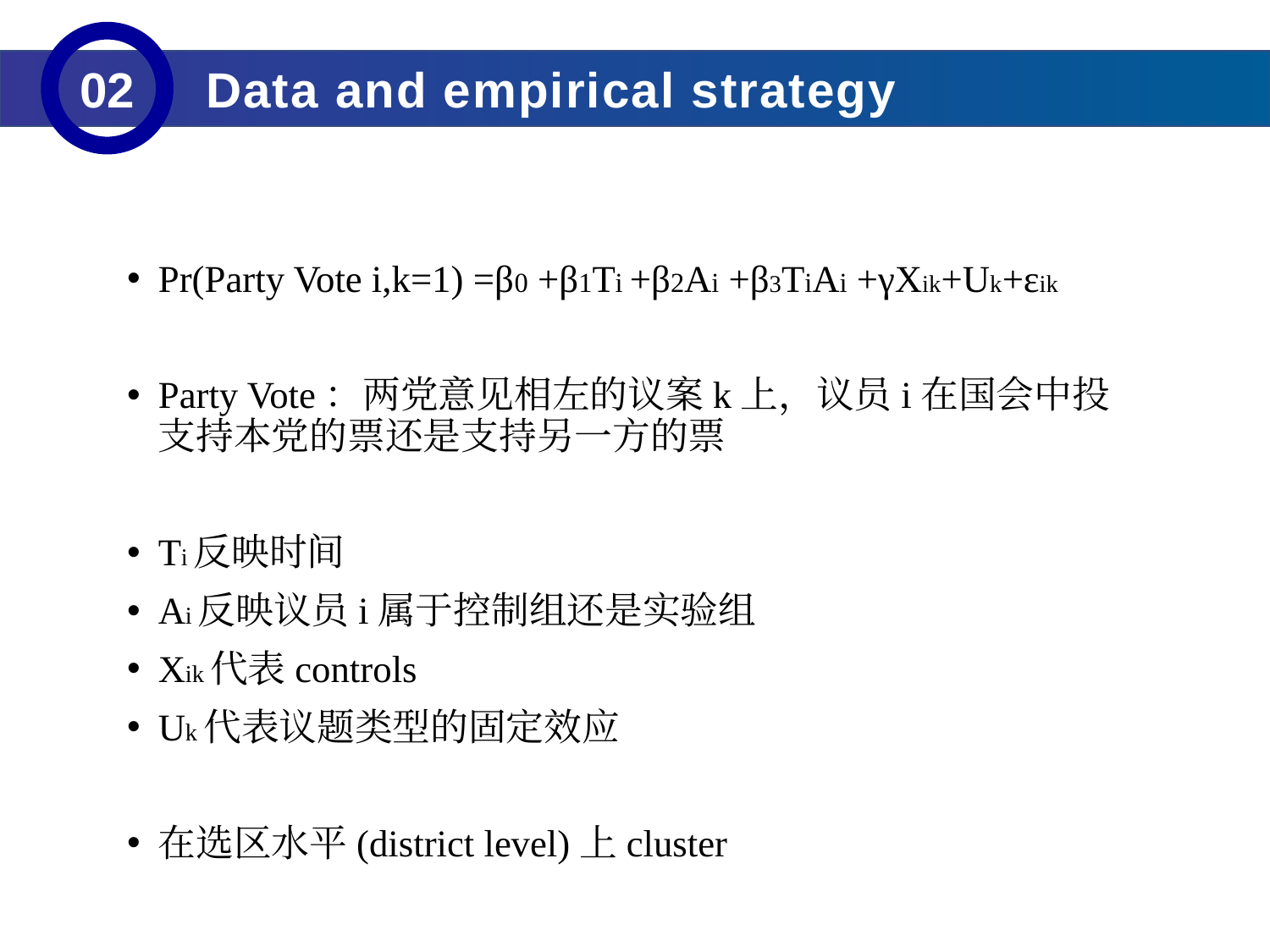

02

Data and empirical strategy
Pr(Party Vote i,k=1) =β0 +β1Ti +β2Ai +β3TiAi +γXik+Uk+εik

Party Vote：两党意见相左的议案k上，议员i在国会中投支持本党的票还是支持另一方的票

Ti反映时间
Ai反映议员i属于控制组还是实验组
Xik代表controls
Uk代表议题类型的固定效应

在选区水平(district level)上cluster